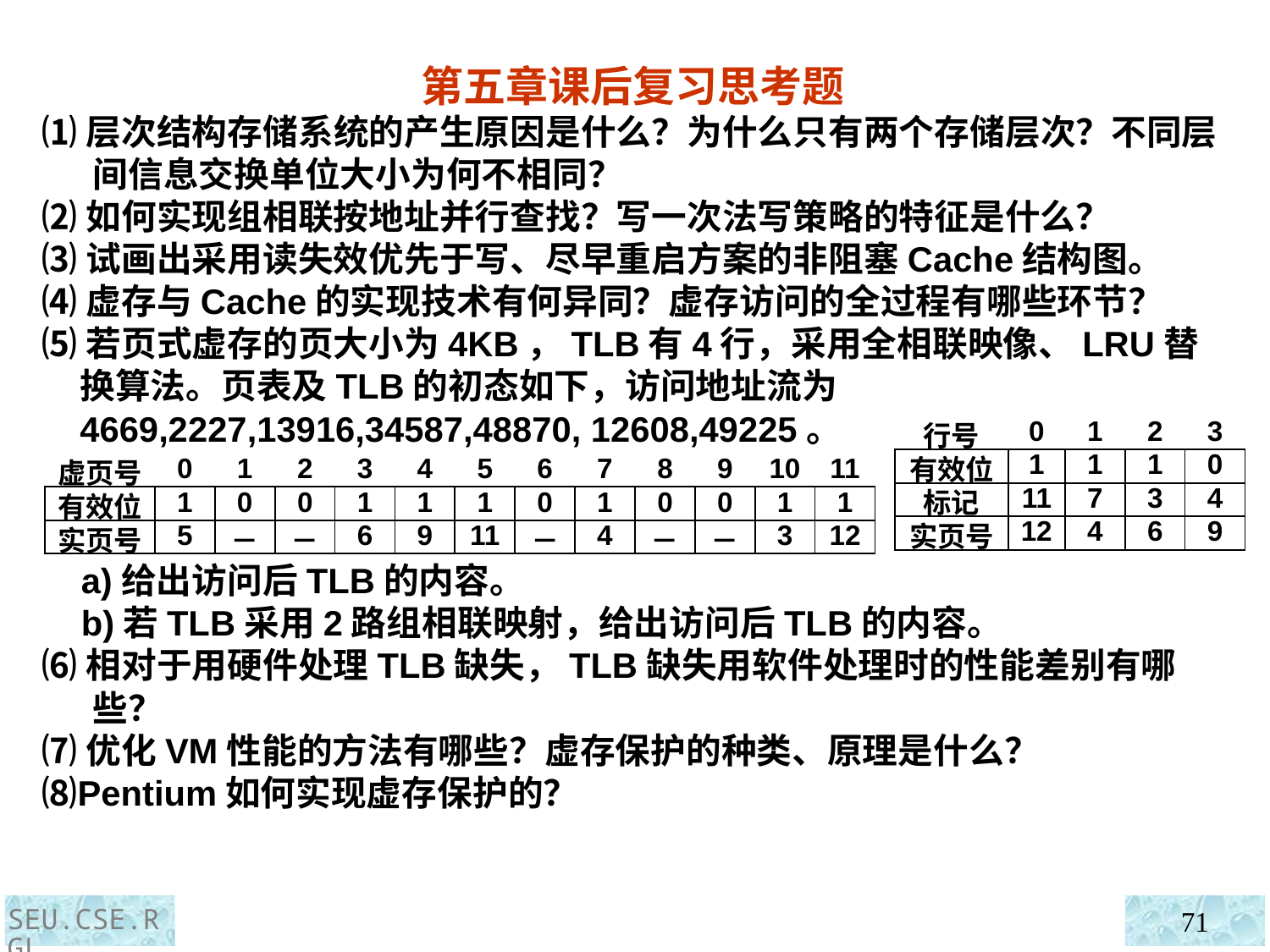

第五章课后复习思考题
⑴层次结构存储系统的产生原因是什么？为什么只有两个存储层次？不同层间信息交换单位大小为何不相同？
⑵如何实现组相联按地址并行查找？写一次法写策略的特征是什么？
⑶试画出采用读失效优先于写、尽早重启方案的非阻塞Cache结构图。
⑷虚存与Cache的实现技术有何异同？虚存访问的全过程有哪些环节？
⑸若页式虚存的页大小为4KB，TLB有4行，采用全相联映像、LRU替换算法。页表及TLB的初态如下，访问地址流为4669,2227,13916,34587,48870, 12608,49225。

    a)给出访问后TLB的内容。
    b)若TLB采用2路组相联映射，给出访问后TLB的内容。
⑹相对于用硬件处理TLB缺失，TLB缺失用软件处理时的性能差别有哪些？
⑺优化VM性能的方法有哪些？虚存保护的种类、原理是什么？
⑻Pentium如何实现虚存保护的？
| 行号 | 0 | 1 | 2 | 3 |
| --- | --- | --- | --- | --- |
| 有效位 | 1 | 1 | 1 | 0 |
| 标记 | 11 | 7 | 3 | 4 |
| 实页号 | 12 | 4 | 6 | 9 |
| 虚页号 | 0 | 1 | 2 | 3 | 4 | 5 | 6 | 7 | 8 | 9 | 10 | 11 |
| --- | --- | --- | --- | --- | --- | --- | --- | --- | --- | --- | --- | --- |
| 有效位 | 1 | 0 | 0 | 1 | 1 | 1 | 0 | 1 | 0 | 0 | 1 | 1 |
| 实页号 | 5 | － | － | 6 | 9 | 11 | － | 4 | － | － | 3 | 12 |
SEU.CSE.RGL
71